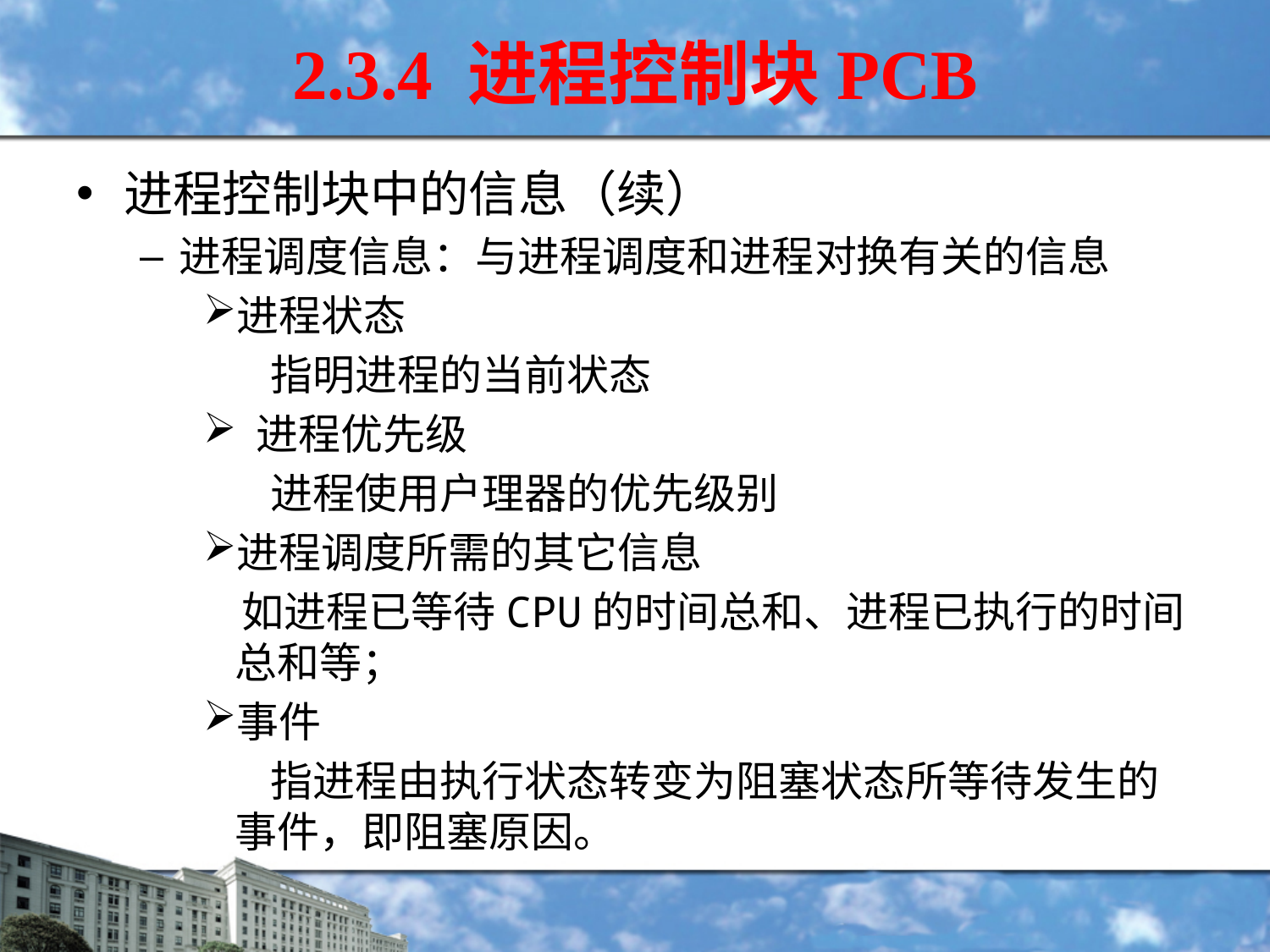

2.3.4 进程控制块PCB
进程控制块中的信息（续）
进程调度信息：与进程调度和进程对换有关的信息
进程状态
      指明进程的当前状态
 进程优先级
      进程使用户理器的优先级别
进程调度所需的其它信息
   如进程已等待CPU的时间总和、进程已执行的时间总和等；
事件
      指进程由执行状态转变为阻塞状态所等待发生的事件，即阻塞原因。